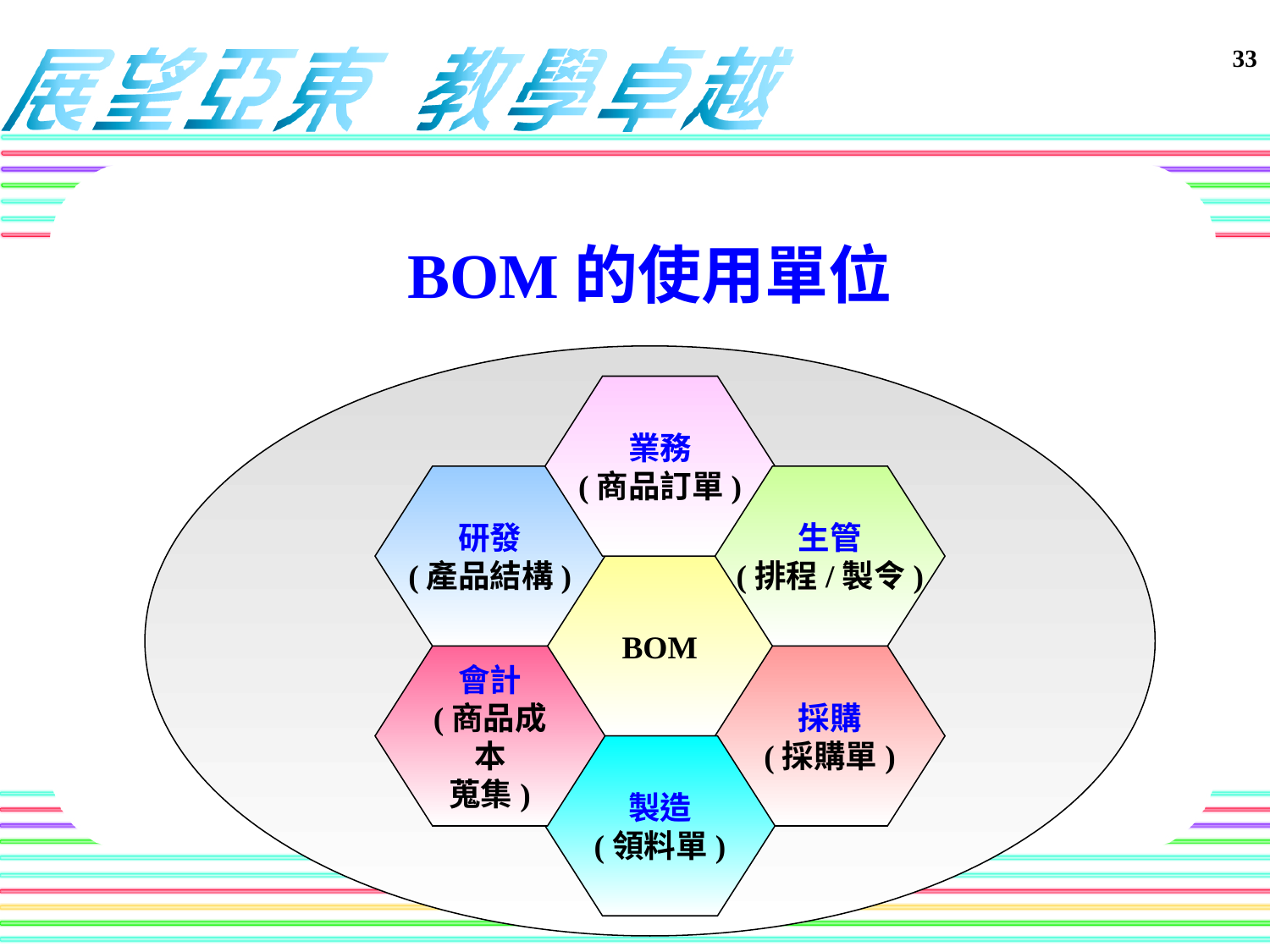

BOM的使用單位

業務
(商品訂單)
研發
(產品結構)
生管
(排程/製令)

BOM
會計
(商品成本
蒐集)
採購
(採購單)
製造
(領料單)